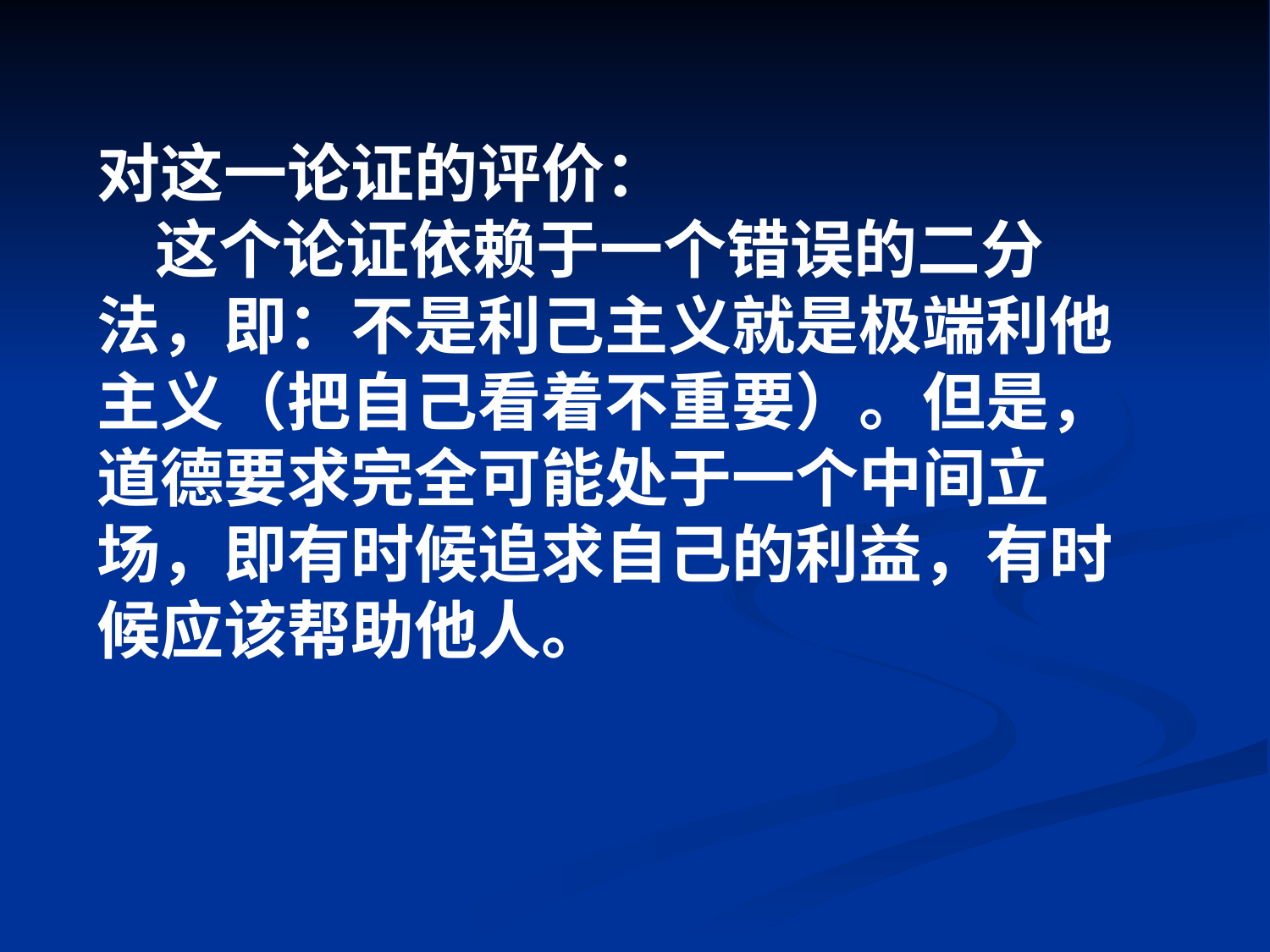

对这一论证的评价：
   这个论证依赖于一个错误的二分法，即：不是利己主义就是极端利他主义（把自己看着不重要）。但是，道德要求完全可能处于一个中间立场，即有时候追求自己的利益，有时候应该帮助他人。